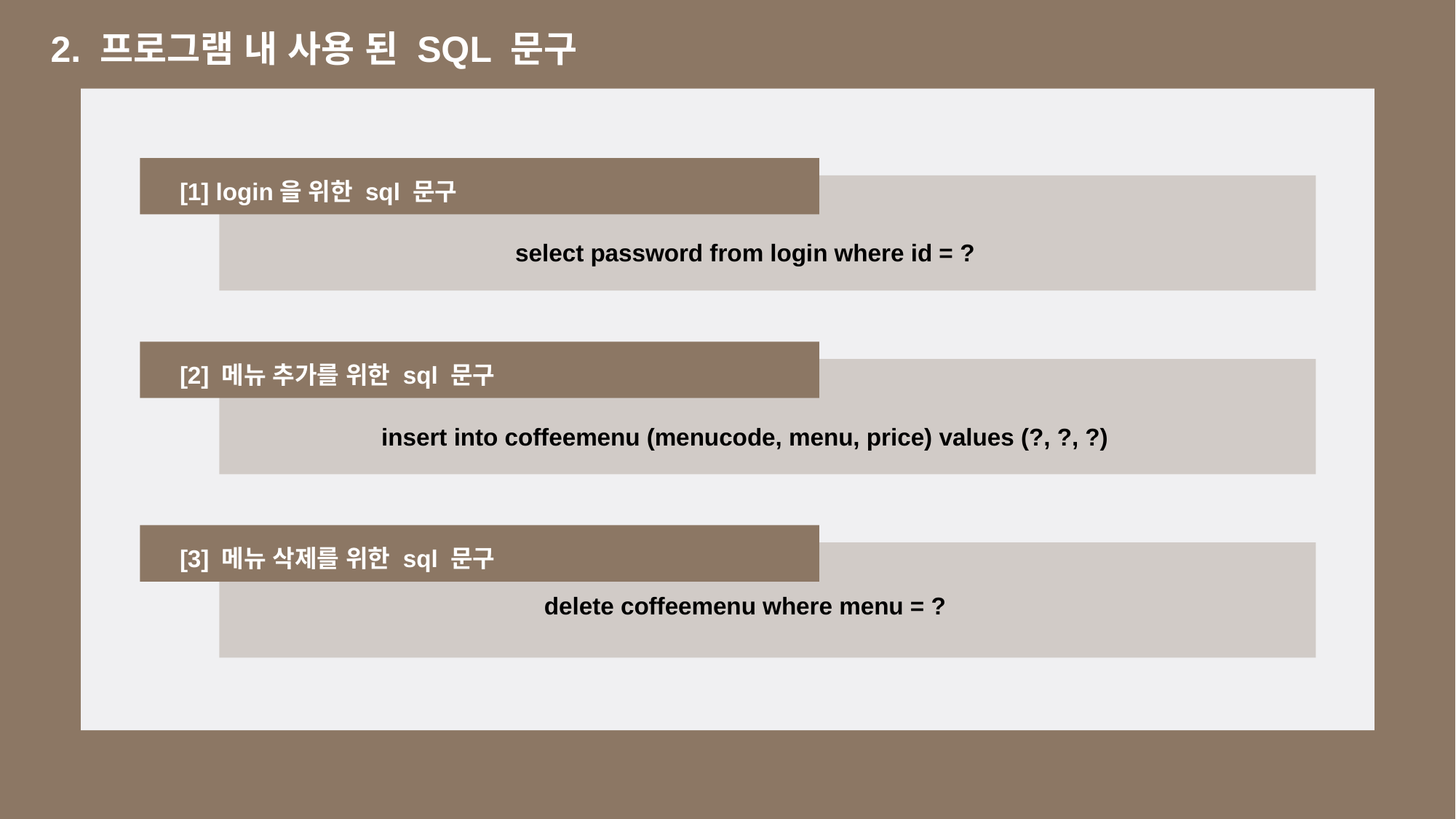

2. 프로그램 내 사용 된 SQL 문구

[1] login을 위한 sql 문구

select password from login where id = ?
[2] 메뉴 추가를 위한 sql 문구

insert into coffeemenu (menucode, menu, price) values (?, ?, ?)
[3] 메뉴 삭제를 위한 sql 문구

delete coffeemenu where menu = ?